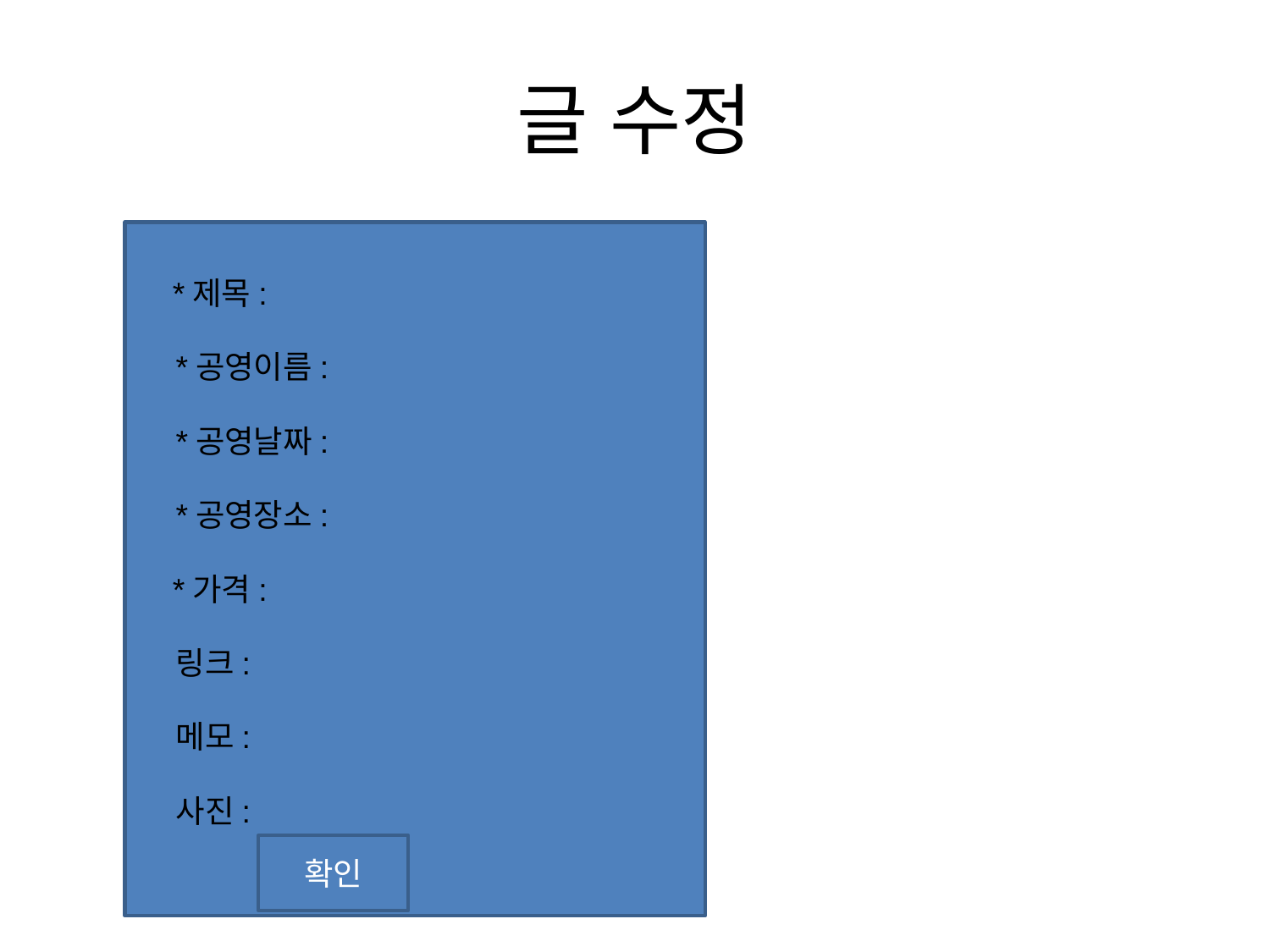

# 글 수정

*제목:
*공영이름:
*공영날짜:
*공영장소:
*가격:
링크:
메모:
사진:
확인